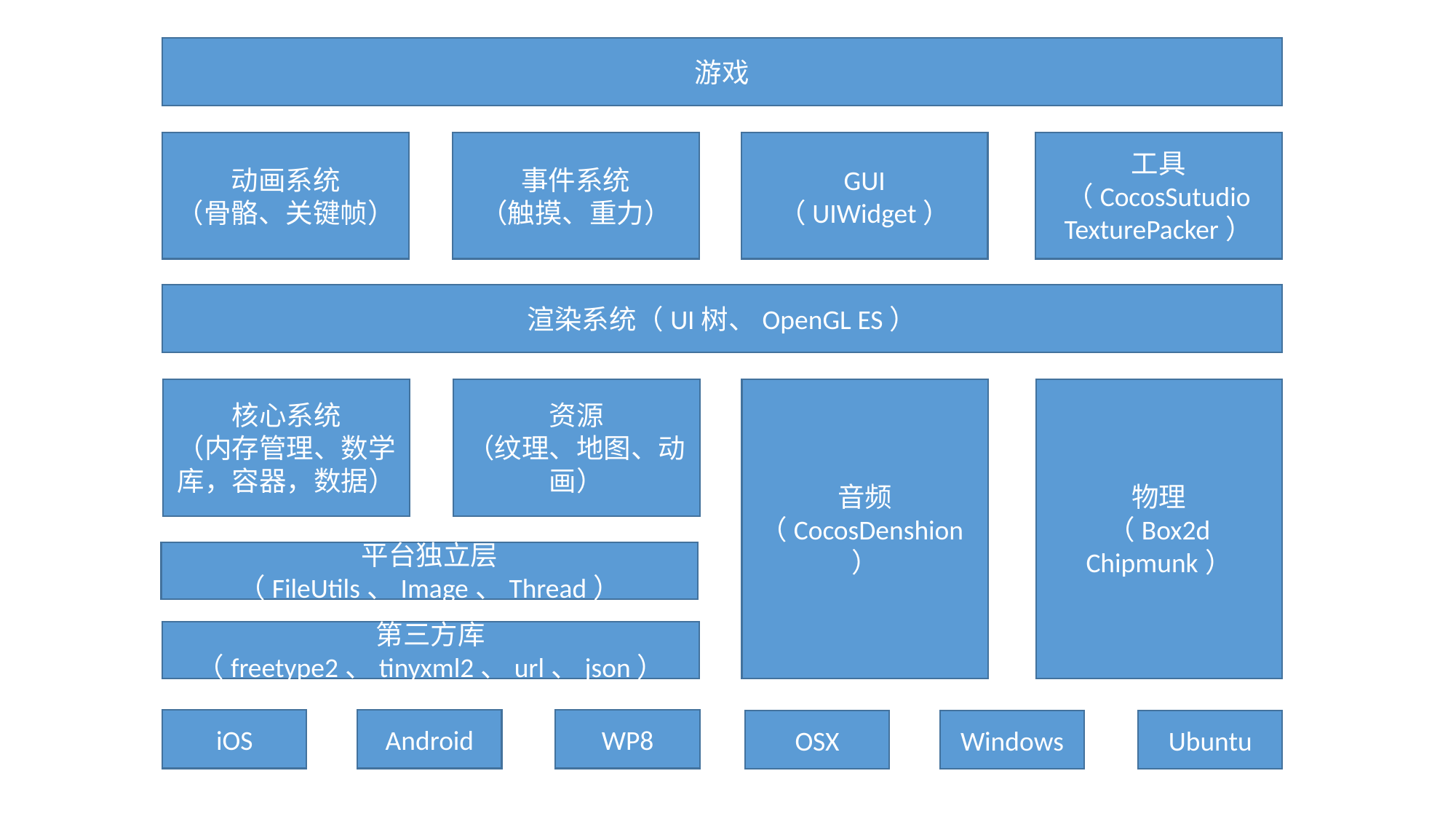

游戏
动画系统
（骨骼、关键帧）
事件系统
（触摸、重力）
GUI
（UIWidget）
工具
（CocosSutudio TexturePacker）
渲染系统（UI树、OpenGL ES）
核心系统
（内存管理、数学库，容器，数据）
资源
（纹理、地图、动画）
音频
（CocosDenshion）
物理
（Box2d
Chipmunk）
平台独立层（FileUtils、Image、Thread）
第三方库（freetype2、tinyxml2、url、json）
iOS
Android
WP8
OSX
Windows
Ubuntu